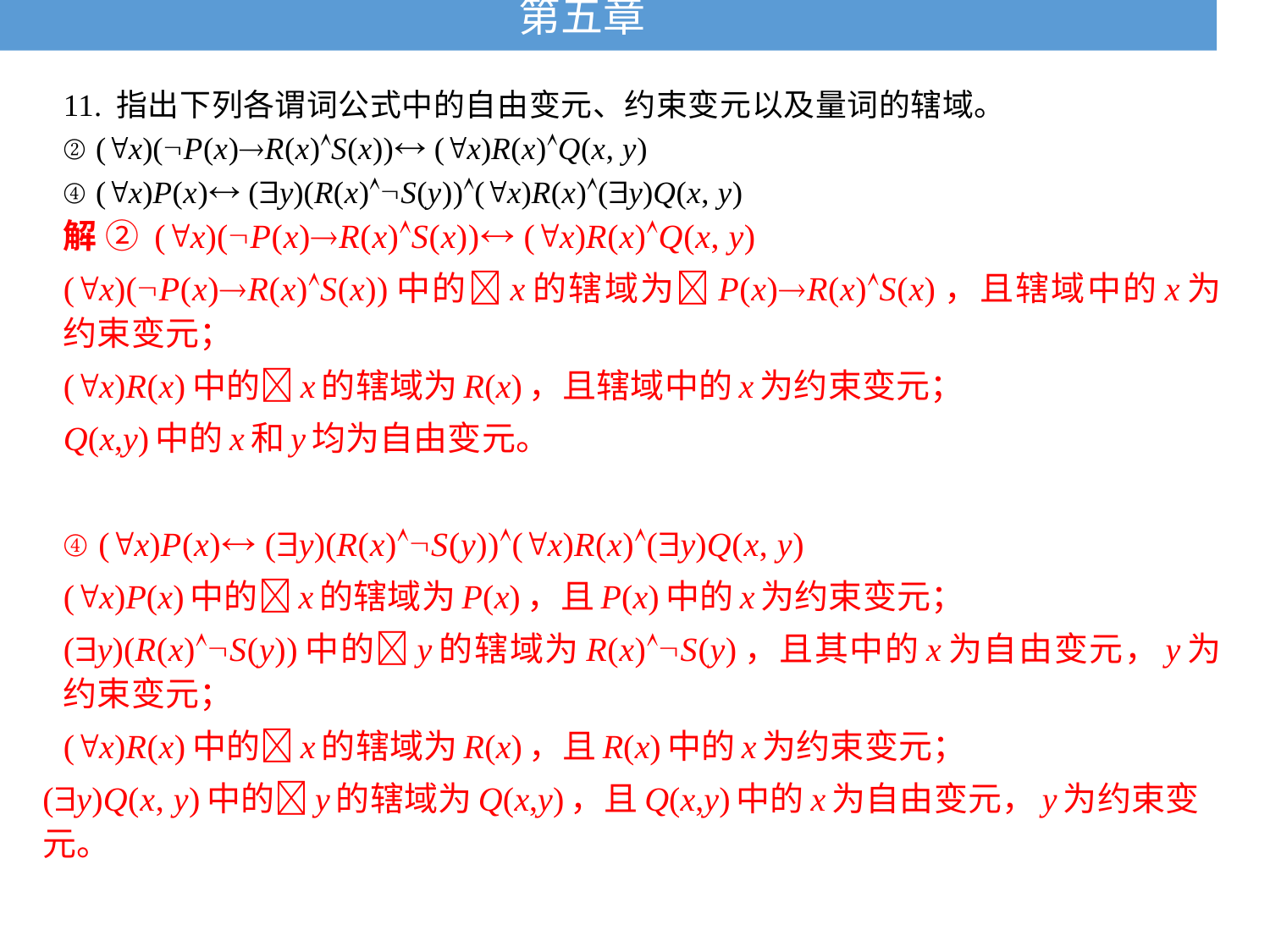

# 第五章
11. 指出下列各谓词公式中的自由变元、约束变元以及量词的辖域。
② (∀x)(¬P(x)→R(x)∧S(x))↔ (∀x)R(x)∧Q(x, y)
④ (∀x)P(x)↔ (∃y)(R(x)∧¬S(y))∧(∀x)R(x)∧(∃y)Q(x, y)
解 ② (∀x)(¬P(x)→R(x)∧S(x))↔ (∀x)R(x)∧Q(x, y)
(∀x)(¬P(x)→R(x)∧S(x))中的∀x的辖域为¬P(x)→R(x)∧S(x)，且辖域中的x为约束变元；
(∀x)R(x)中的∀x的辖域为R(x)，且辖域中的x为约束变元；
Q(x,y)中的x和y均为自由变元。

④ (∀x)P(x)↔ (∃y)(R(x)∧¬S(y))∧(∀x)R(x)∧(∃y)Q(x, y)
(∀x)P(x)中的∀x的辖域为P(x)，且P(x)中的x为约束变元；
(∃y)(R(x)∧¬S(y))中的∃y的辖域为R(x)∧¬S(y)，且其中的x为自由变元，y为约束变元；
(∀x)R(x)中的∀x的辖域为R(x)，且R(x)中的x为约束变元；
(∃y)Q(x, y)中的∃y的辖域为Q(x,y)，且Q(x,y)中的x为自由变元，y为约束变元。